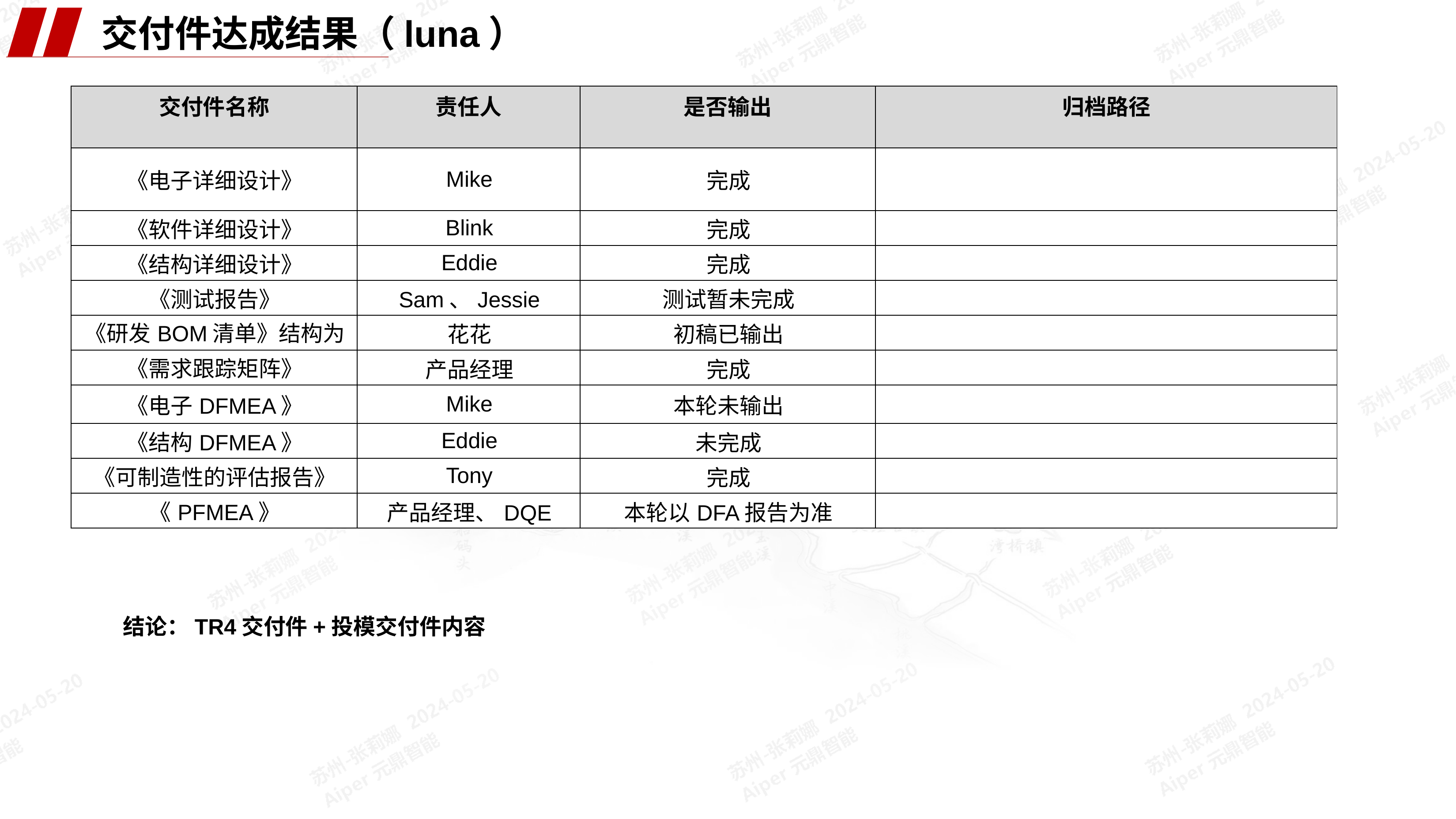

交付件达成结果（luna）
| 交付件名称 | 责任人 | 是否输出 | 归档路径 |
| --- | --- | --- | --- |
| 《电子详细设计》 | Mike | 完成 |  |
| 《软件详细设计》 | Blink | 完成 |  |
| 《结构详细设计》 | Eddie | 完成 |  |
| 《测试报告》 | Sam、Jessie | 测试暂未完成 |  |
| 《研发BOM清单》结构为主 | 花花 | 初稿已输出 |  |
| 《需求跟踪矩阵》 | 产品经理 | 完成 |  |
| 《电子DFMEA》 | Mike | 本轮未输出 |  |
| 《结构DFMEA》 | Eddie | 未完成 |  |
| 《可制造性的评估报告》 | Tony | 完成 |  |
| 《PFMEA》 | 产品经理、DQE | 本轮以DFA报告为准 |  |
结论：TR4交付件+投模交付件内容